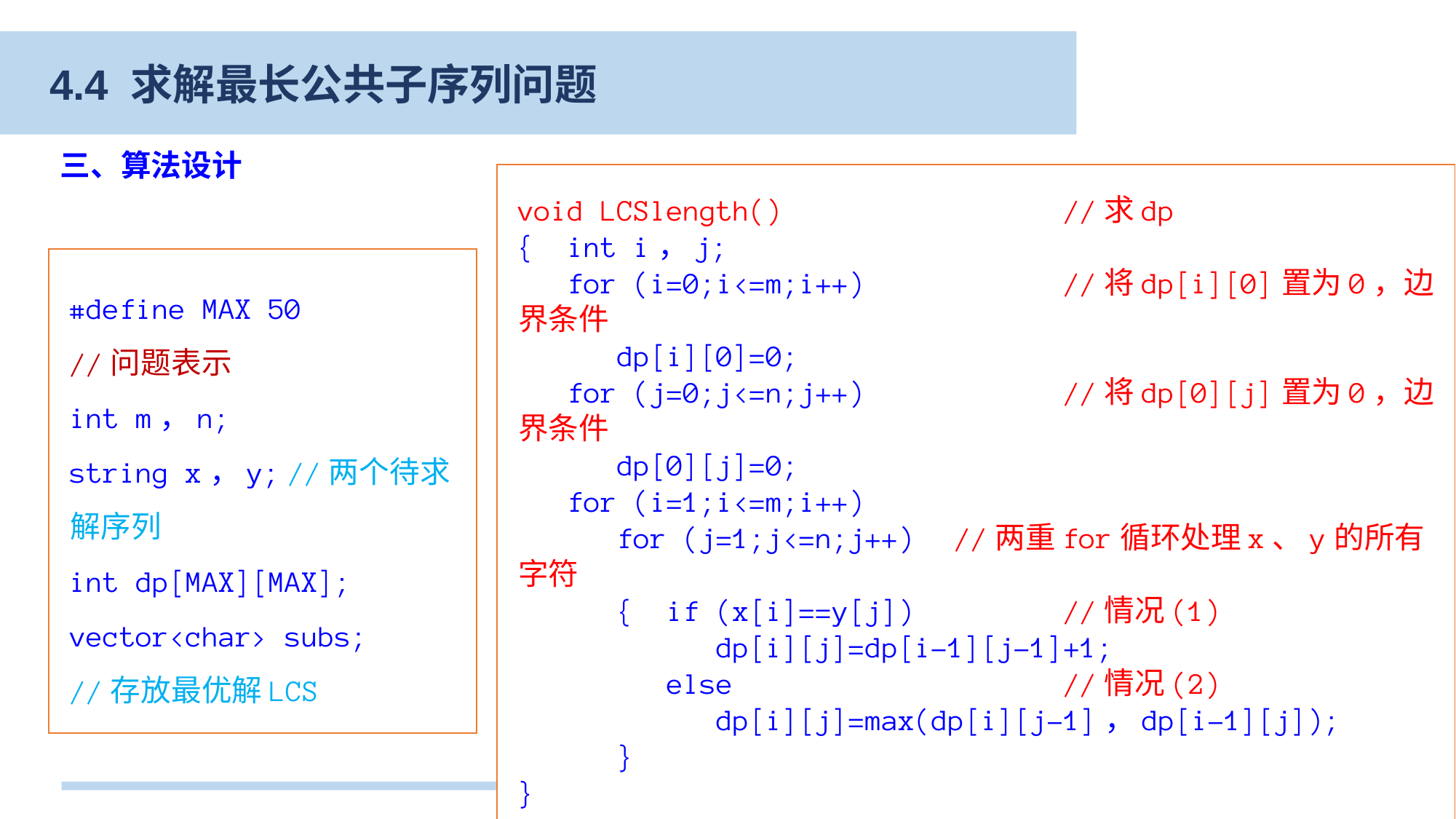

4.4 求解最长公共子序列问题
三、算法设计
void LCSlength()			//求dp
{  int i，j;
   for (i=0;i<=m;i++)		//将dp[i][0]置为0，边界条件
      dp[i][0]=0;
   for (j=0;j<=n;j++)		//将dp[0][j]置为0，边界条件
      dp[0][j]=0;
   for (i=1;i<=m;i++)
      for (j=1;j<=n;j++)	//两重for循环处理x、y的所有字符
      {  if (x[i]==y[j])		//情况(1)
            dp[i][j]=dp[i-1][j-1]+1;
         else				//情况(2)
            dp[i][j]=max(dp[i][j-1]，dp[i-1][j]);
      }
}
#define MAX 50
//问题表示
int m，n;
string x，y;	//两个待求解序列
int dp[MAX][MAX];
vector<char> subs;
//存放最优解LCS